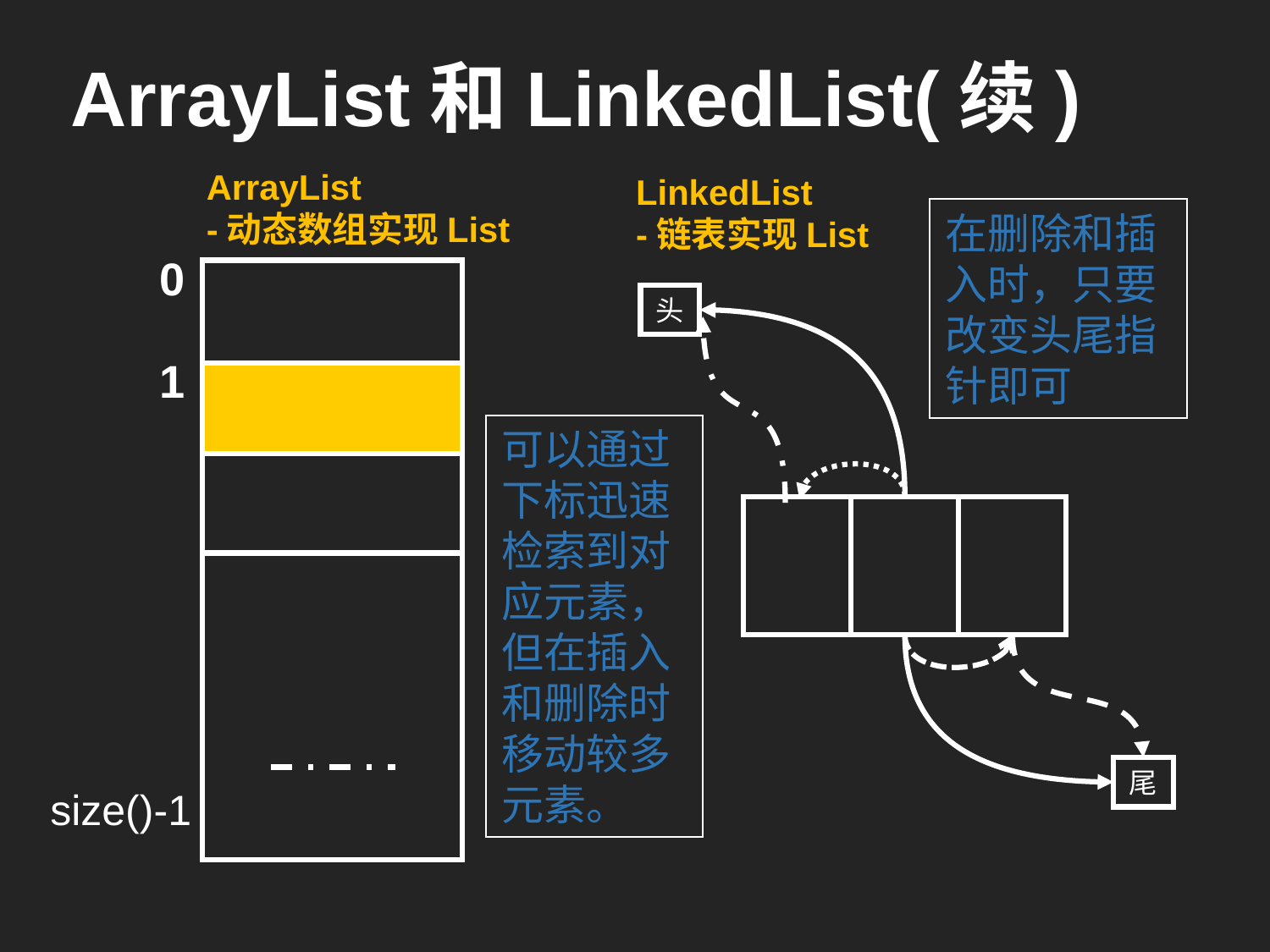

# ArrayList和LinkedList(续)
ArrayList
-动态数组实现List
LinkedList
-链表实现List
在删除和插入时，只要改变头尾指针即可
0

头
1

可以通过下标迅速检索到对应元素，但在插入和删除时移动较多元素。

尾
size()-1